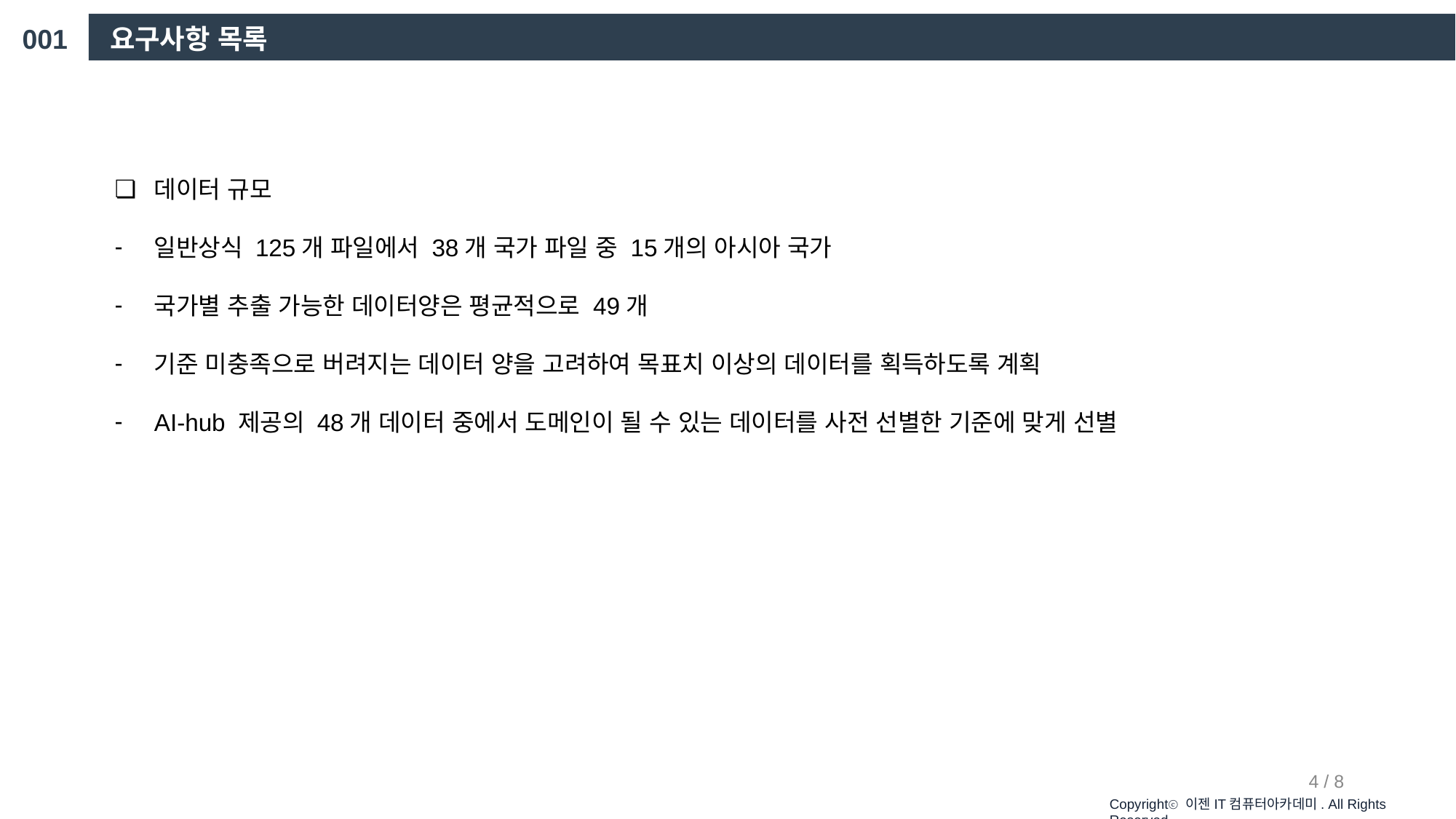

001
요구사항 목록
데이터 규모
일반상식 125개 파일에서 38개 국가 파일 중 15개의 아시아 국가
국가별 추출 가능한 데이터양은 평균적으로 49개
기준 미충족으로 버려지는 데이터 양을 고려하여 목표치 이상의 데이터를 획득하도록 계획
AI-hub 제공의 48개 데이터 중에서 도메인이 될 수 있는 데이터를 사전 선별한 기준에 맞게 선별
4 / 8